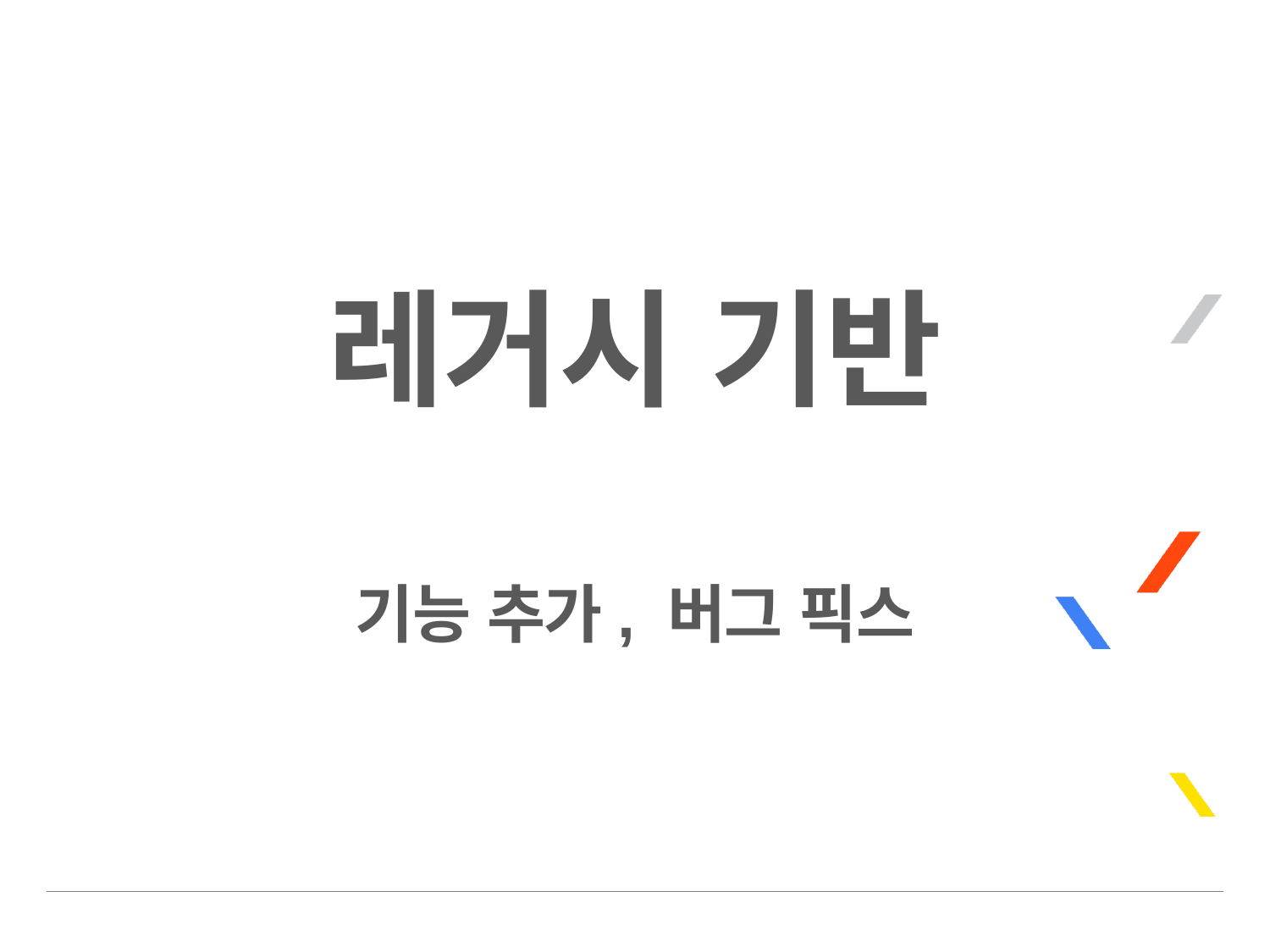

# 레거시 기반 기능 추가, 버그 픽스